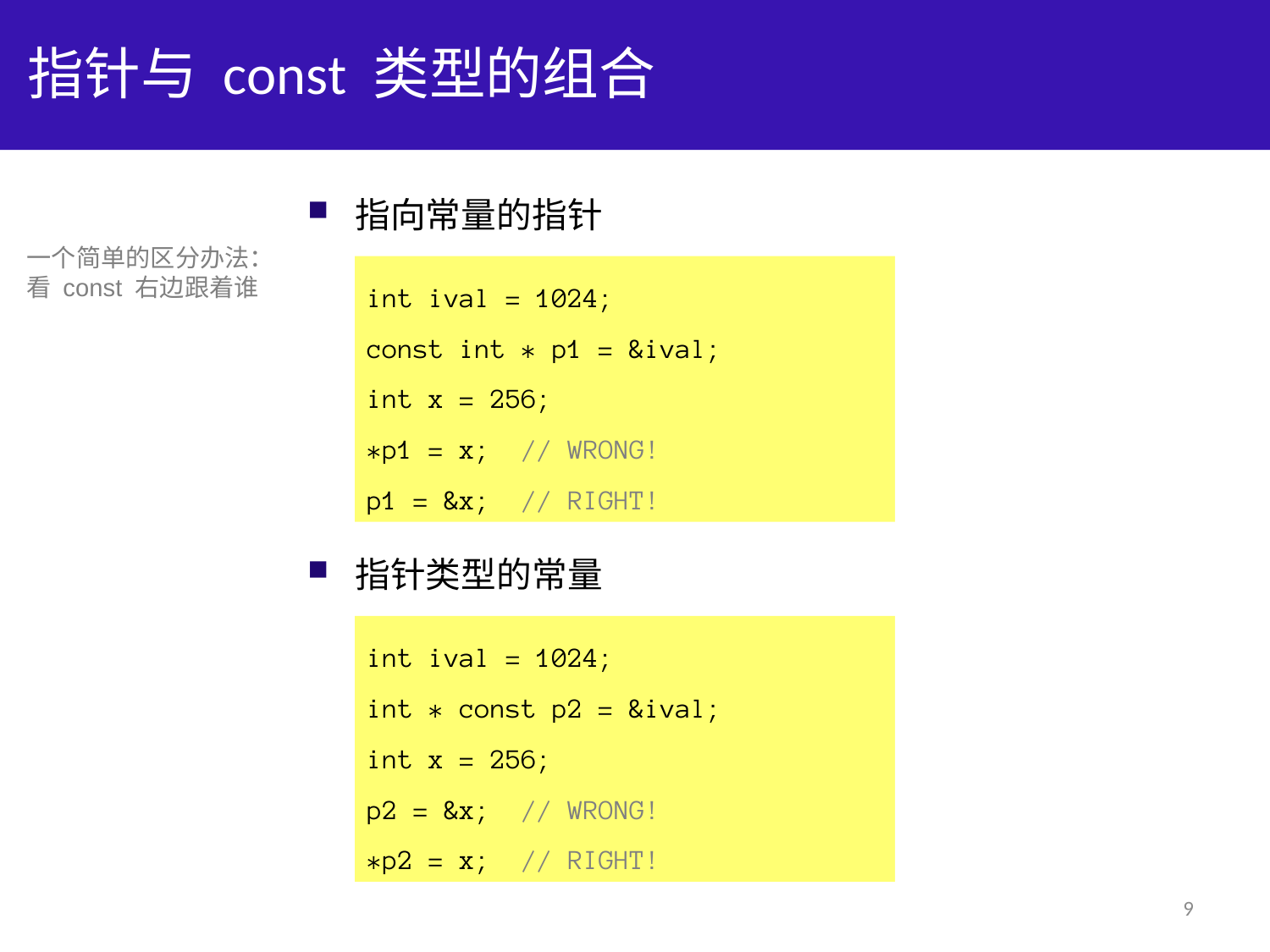

# 指针与 const 类型的组合
指向常量的指针

指针类型的常量
一个简单的区分办法：
看 const 右边跟着谁
int ival = 1024;
const int * p1 = &ival;
int x = 256;
*p1 = x;  // WRONG!
p1 = &x;  // RIGHT!
int ival = 1024;
int * const p2 = &ival;
int x = 256;
p2 = &x;  // WRONG!
*p2 = x;  // RIGHT!
9